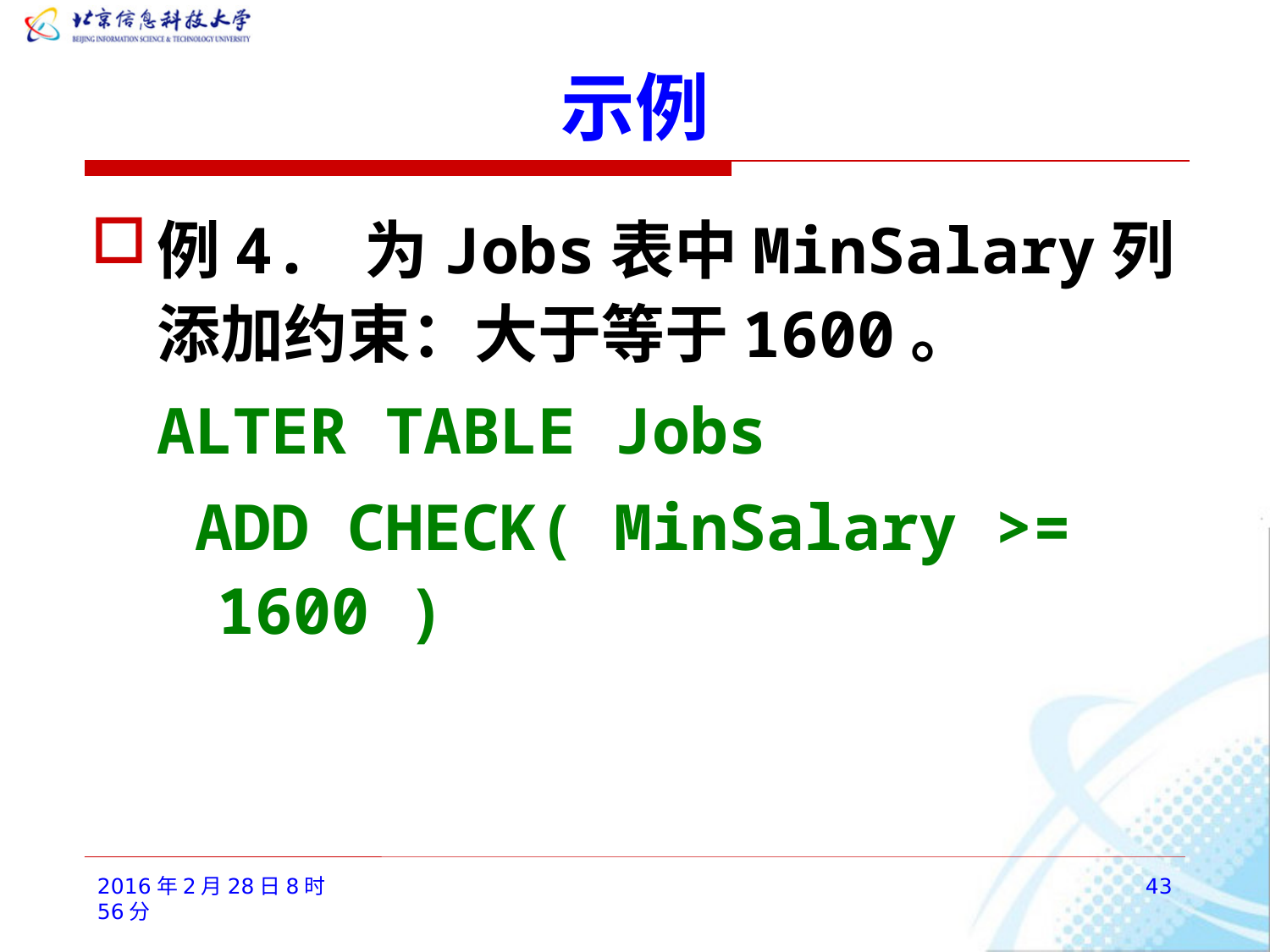

# 示例
例4. 为Jobs表中MinSalary列添加约束：大于等于1600。
ALTER TABLE Jobs
 ADD CHECK( MinSalary >= 1600 )
2016年2月28日8时56分
43